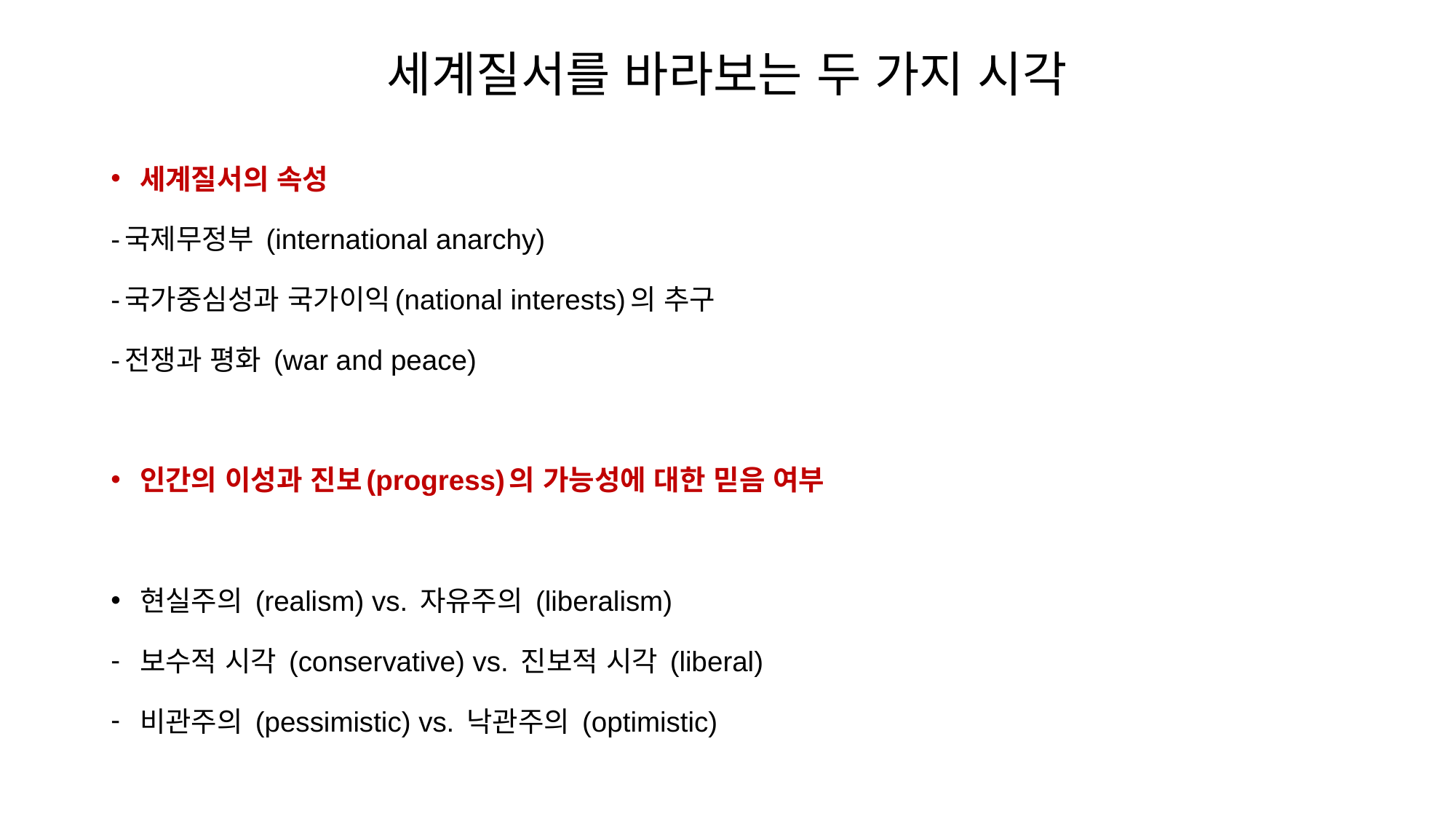

# 세계질서를 바라보는 두 가지 시각
세계질서의 속성
-국제무정부 (international anarchy)
-국가중심성과 국가이익(national interests)의 추구
-전쟁과 평화 (war and peace)

인간의 이성과 진보(progress)의 가능성에 대한 믿음 여부

현실주의 (realism) vs. 자유주의 (liberalism)
보수적 시각 (conservative) vs. 진보적 시각 (liberal)
비관주의 (pessimistic) vs. 낙관주의 (optimistic)